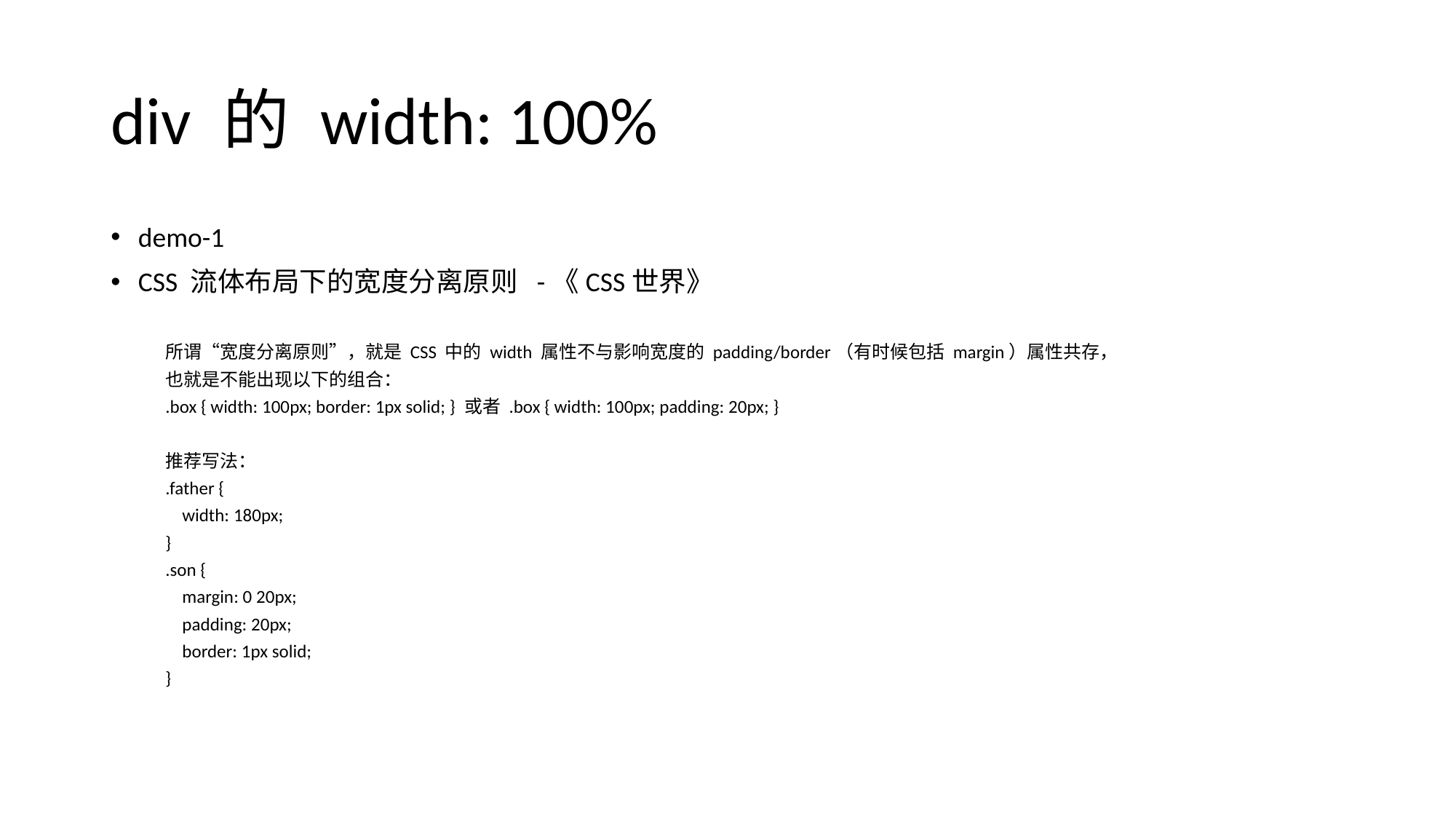

# div 的 width: 100%
demo-1
CSS 流体布局下的宽度分离原则  -《CSS世界》

所谓“宽度分离原则”，就是 CSS 中的 width 属性不与影响宽度的 padding/border（有时候包括 margin）属性共存，
也就是不能出现以下的组合：
.box { width: 100px; border: 1px solid; } 或者 .box { width: 100px; padding: 20px; }

推荐写法：
.father {
    width: 180px;
}
.son {
    margin: 0 20px;
    padding: 20px;
    border: 1px solid;
}